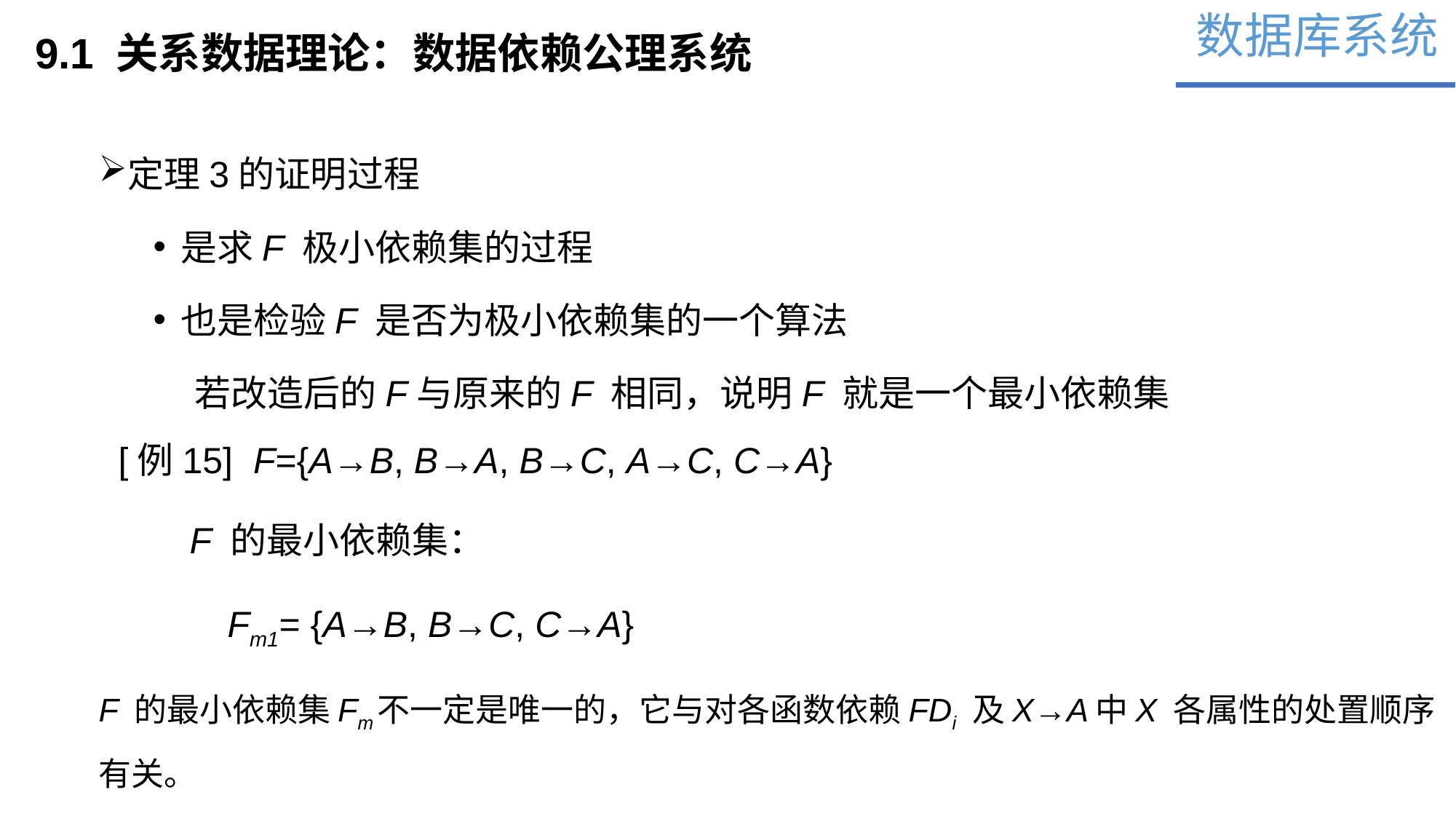

数据库系统
9.1 关系数据理论：数据依赖公理系统

定理3的证明过程
是求F 极小依赖集的过程
也是检验F 是否为极小依赖集的一个算法
    若改造后的F与原来的F 相同，说明F 就是一个最小依赖集

[例15]  F={A→B, B→A, B→C, A→C, C→A}
       F 的最小依赖集：
          	Fm1= {A→B, B→C, C→A}
F 的最小依赖集Fm不一定是唯一的，它与对各函数依赖FDi 及X→A中X 各属性的处置顺序有关。